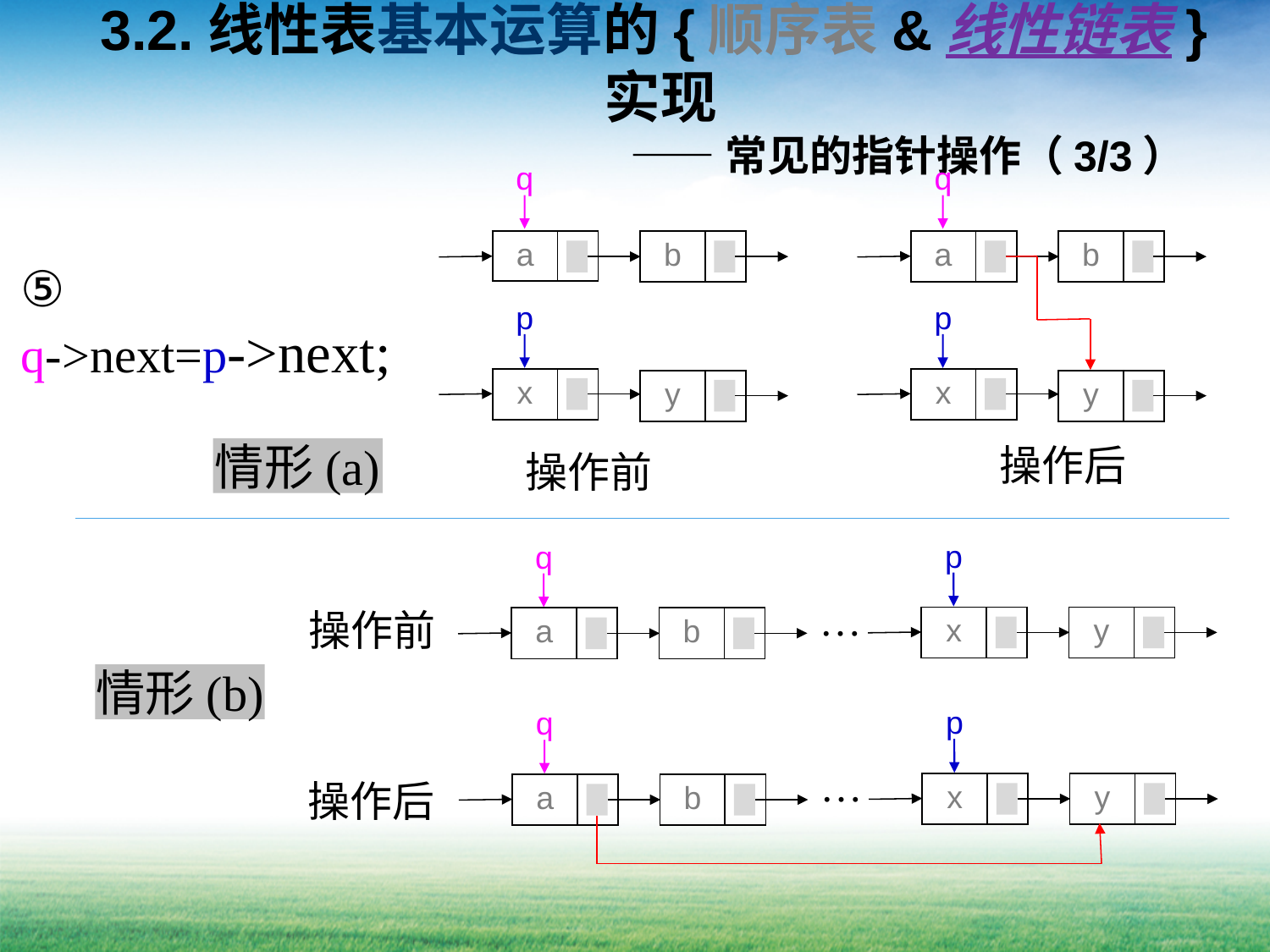

3.2.线性表基本运算的{顺序表&线性链表}实现
——常见的指针操作（3/3）
q

q

| a | ^ |
| --- | --- |
| b | ^ |
| --- | --- |
| a | ^ |
| --- | --- |
| b | ^ |
| --- | --- |

⑤
q->next=p->next;
p

p

| x | ^ |
| --- | --- |
| x | ^ |
| --- | --- |
| y | ^ |
| --- | --- |
| y | ^ |
| --- | --- |

情形(a)
操作后
操作前
p

q

…
操作前
| x | ^ |
| --- | --- |
| y | ^ |
| --- | --- |
| a | ^ |
| --- | --- |
| b | ^ |
| --- | --- |

情形(b)
p

q

…
| x | ^ |
| --- | --- |
| y | ^ |
| --- | --- |
操作后
| a | ^ |
| --- | --- |
| b | ^ |
| --- | --- |